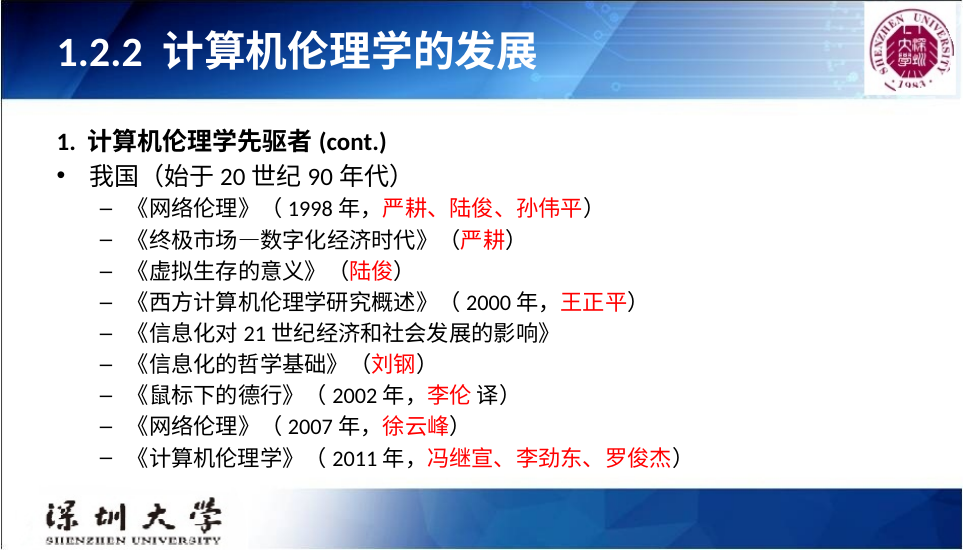

# 1.2.2 计算机伦理学的发展
1. 计算机伦理学先驱者(cont.)
我国（始于20世纪90年代）
《网络伦理》（1998年，严耕、陆俊、孙伟平）
《终极市场—数字化经济时代》（严耕）
《虚拟生存的意义》（陆俊）
《西方计算机伦理学研究概述》（2000年，王正平）
《信息化对21世纪经济和社会发展的影响》
《信息化的哲学基础》（刘钢）
《鼠标下的德行》（2002年，李伦 译）
《网络伦理》（2007年，徐云峰）
《计算机伦理学》（2011年，冯继宣、李劲东、罗俊杰）

22